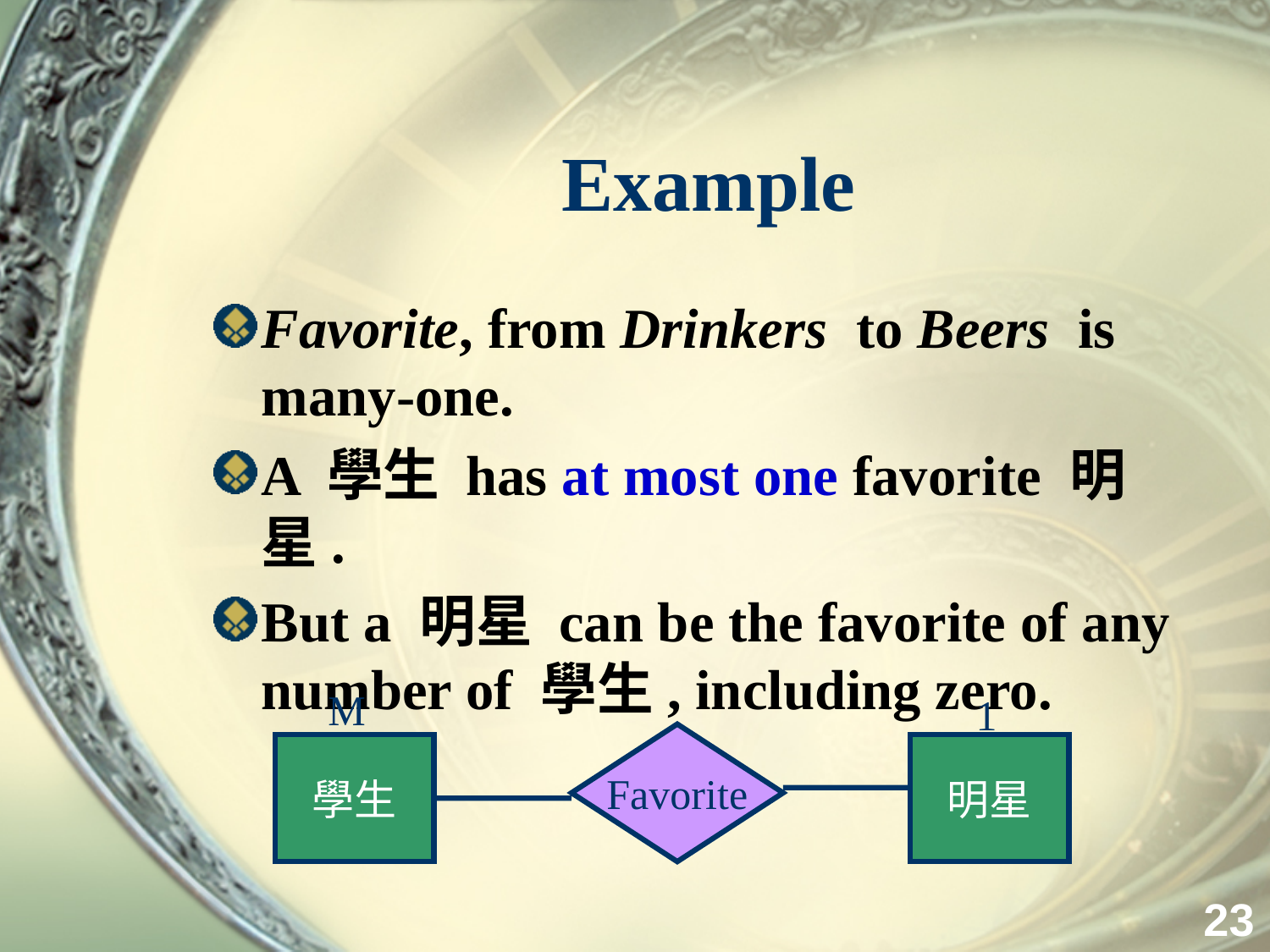

# Example
Favorite, from Drinkers  to Beers  is many-one.
A 學生 has at most one favorite 明星.
But a 明星 can be the favorite of any number of 學生, including zero.
M
1
Favorite
學生
明星

23